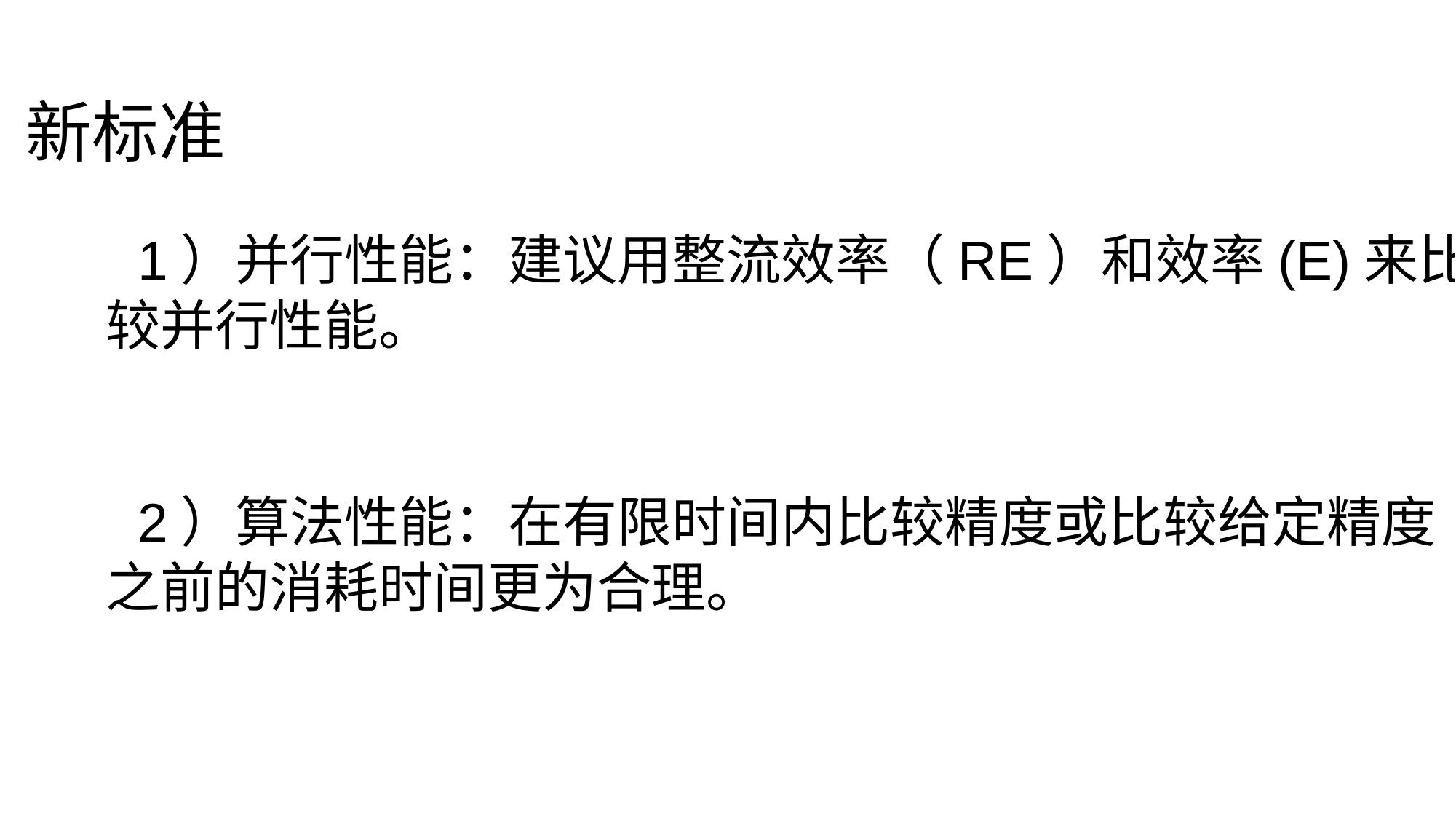

新标准

1）并行性能：建议用整流效率（RE）和效率(E)来比较并行性能。

2）算法性能：在有限时间内比较精度或比较给定精度之前的消耗时间更为合理。